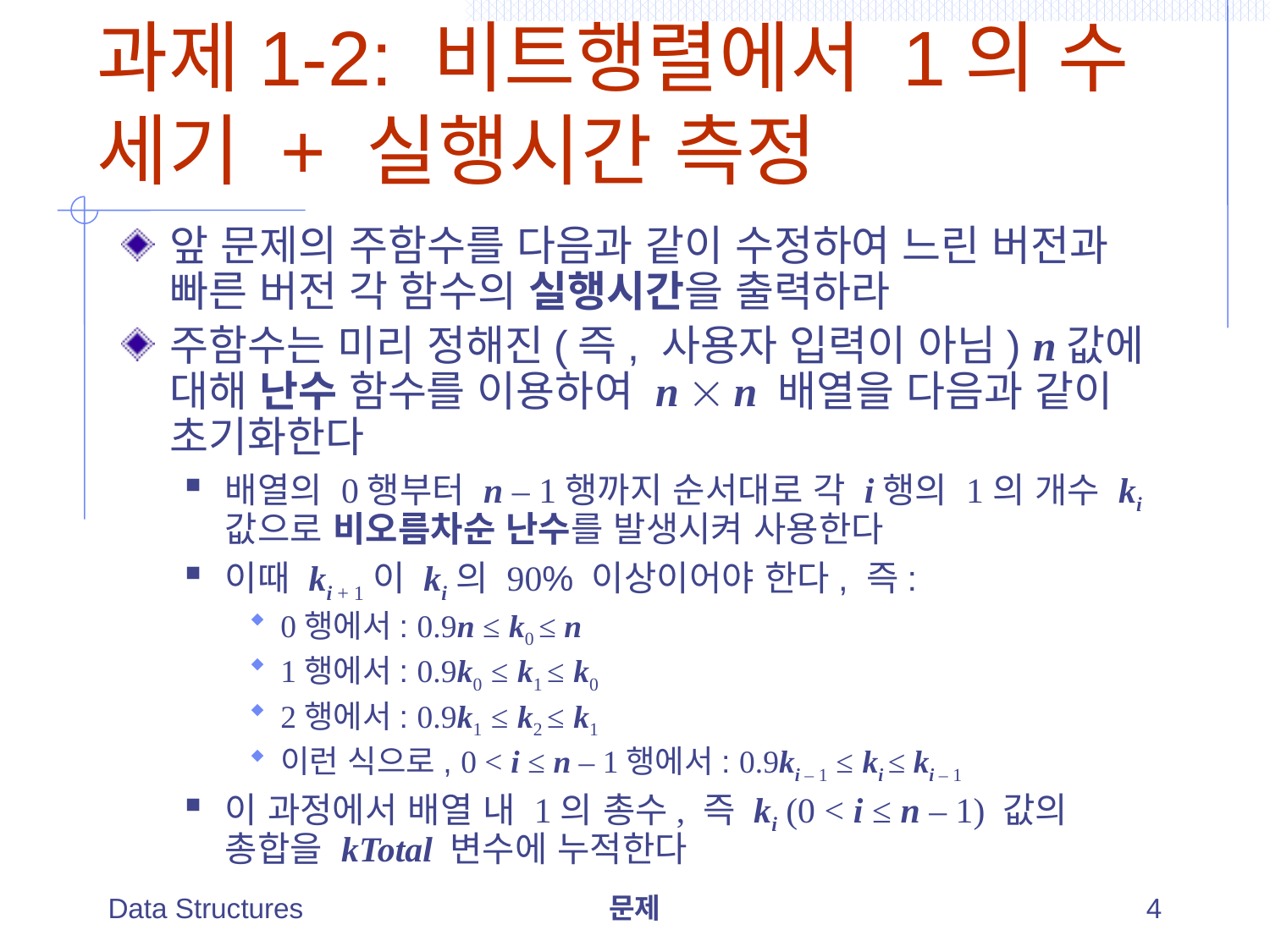

# 과제1-2: 비트행렬에서 1의 수 세기 + 실행시간 측정
앞 문제의 주함수를 다음과 같이 수정하여 느린 버전과 빠른 버전 각 함수의 실행시간을 출력하라
주함수는 미리 정해진(즉, 사용자 입력이 아님) n값에 대해 난수 함수를 이용하여 n × n 배열을 다음과 같이 초기화한다
배열의 0행부터 n – 1행까지 순서대로 각 i행의 1의 개수 ki값으로 비오름차순 난수를 발생시켜 사용한다
이때 ki + 1이 ki의 90% 이상이어야 한다, 즉:
0행에서: 0.9n ≤ k0 ≤ n
1행에서: 0.9k0 ≤ k1 ≤ k0
2행에서: 0.9k1 ≤ k2 ≤ k1
이런 식으로, 0 < i ≤ n – 1행에서: 0.9ki – 1 ≤ ki ≤ ki – 1
이 과정에서 배열 내 1의 총수, 즉 ki (0 < i ≤ n – 1) 값의 총합을 kTotal 변수에 누적한다
Data Structures
문제
4